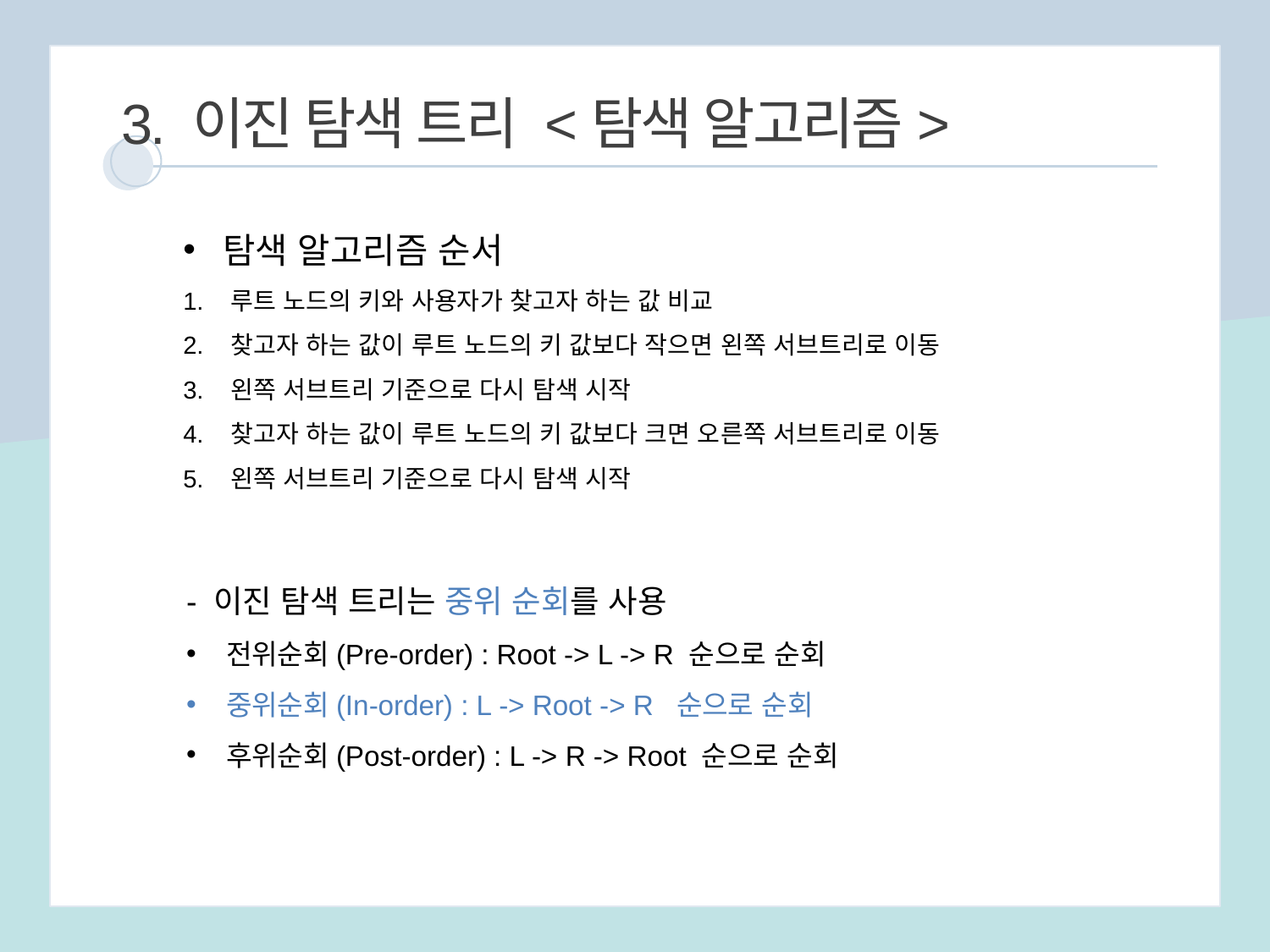

3. 이진 탐색 트리 <탐색 알고리즘>
탐색 알고리즘 순서
루트 노드의 키와 사용자가 찾고자 하는 값 비교
찾고자 하는 값이 루트 노드의 키 값보다 작으면 왼쪽 서브트리로 이동
왼쪽 서브트리 기준으로 다시 탐색 시작
찾고자 하는 값이 루트 노드의 키 값보다 크면 오른쪽 서브트리로 이동
왼쪽 서브트리 기준으로 다시 탐색 시작

- 이진 탐색 트리는 중위 순회를 사용
전위순회(Pre-order) : Root -> L -> R 순으로 순회
중위순회(In-order) : L -> Root -> R  순으로 순회
후위순회(Post-order) : L -> R -> Root 순으로 순회